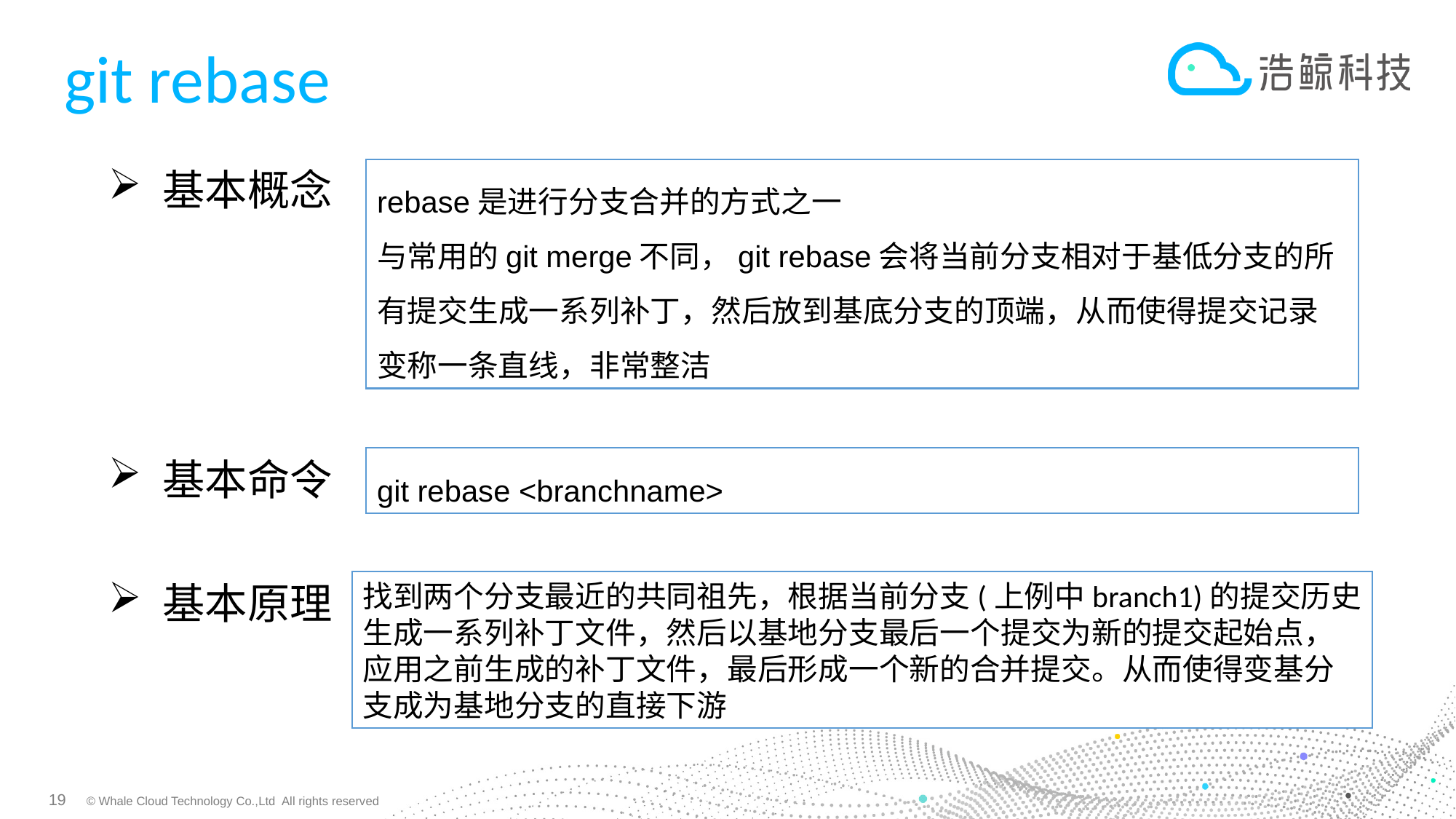

# git rebase
基本概念
rebase是进行分支合并的方式之一
与常用的git merge不同，git rebase会将当前分支相对于基低分支的所有提交生成一系列补丁，然后放到基底分支的顶端，从而使得提交记录变称一条直线，非常整洁
基本命令
git rebase <branchname>
基本原理
找到两个分支最近的共同祖先，根据当前分支(上例中branch1)的提交历史
生成一系列补丁文件，然后以基地分支最后一个提交为新的提交起始点，
应用之前生成的补丁文件，最后形成一个新的合并提交。从而使得变基分
支成为基地分支的直接下游